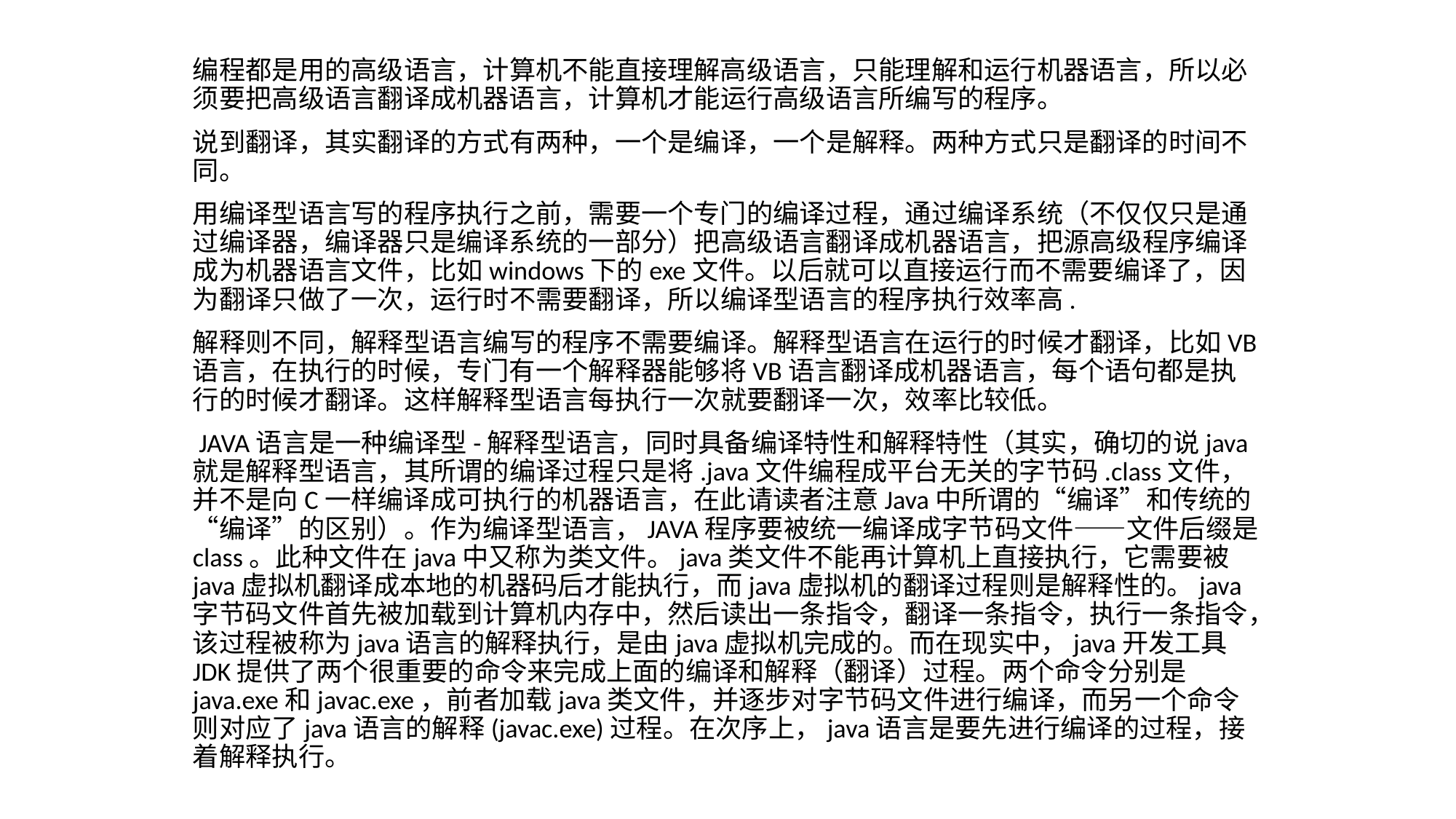

编程都是用的高级语言，计算机不能直接理解高级语言，只能理解和运行机器语言，所以必须要把高级语言翻译成机器语言，计算机才能运行高级语言所编写的程序。
说到翻译，其实翻译的方式有两种，一个是编译，一个是解释。两种方式只是翻译的时间不同。
用编译型语言写的程序执行之前，需要一个专门的编译过程，通过编译系统（不仅仅只是通过编译器，编译器只是编译系统的一部分）把高级语言翻译成机器语言，把源高级程序编译成为机器语言文件，比如windows下的exe文件。以后就可以直接运行而不需要编译了，因为翻译只做了一次，运行时不需要翻译，所以编译型语言的程序执行效率高.
解释则不同，解释型语言编写的程序不需要编译。解释型语言在运行的时候才翻译，比如VB语言，在执行的时候，专门有一个解释器能够将VB语言翻译成机器语言，每个语句都是执行的时候才翻译。这样解释型语言每执行一次就要翻译一次，效率比较低。
 JAVA语言是一种编译型-解释型语言，同时具备编译特性和解释特性（其实，确切的说java就是解释型语言，其所谓的编译过程只是将.java文件编程成平台无关的字节码.class文件，并不是向C一样编译成可执行的机器语言，在此请读者注意Java中所谓的“编译”和传统的“编译”的区别）。作为编译型语言，JAVA程序要被统一编译成字节码文件——文件后缀是class。此种文件在java中又称为类文件。java类文件不能再计算机上直接执行，它需要被java虚拟机翻译成本地的机器码后才能执行，而java虚拟机的翻译过程则是解释性的。java字节码文件首先被加载到计算机内存中，然后读出一条指令，翻译一条指令，执行一条指令，该过程被称为java语言的解释执行，是由java虚拟机完成的。而在现实中，java开发工具JDK提供了两个很重要的命令来完成上面的编译和解释（翻译）过程。两个命令分别是java.exe和javac.exe，前者加载java类文件，并逐步对字节码文件进行编译，而另一个命令则对应了java语言的解释(javac.exe)过程。在次序上，java语言是要先进行编译的过程，接着解释执行。